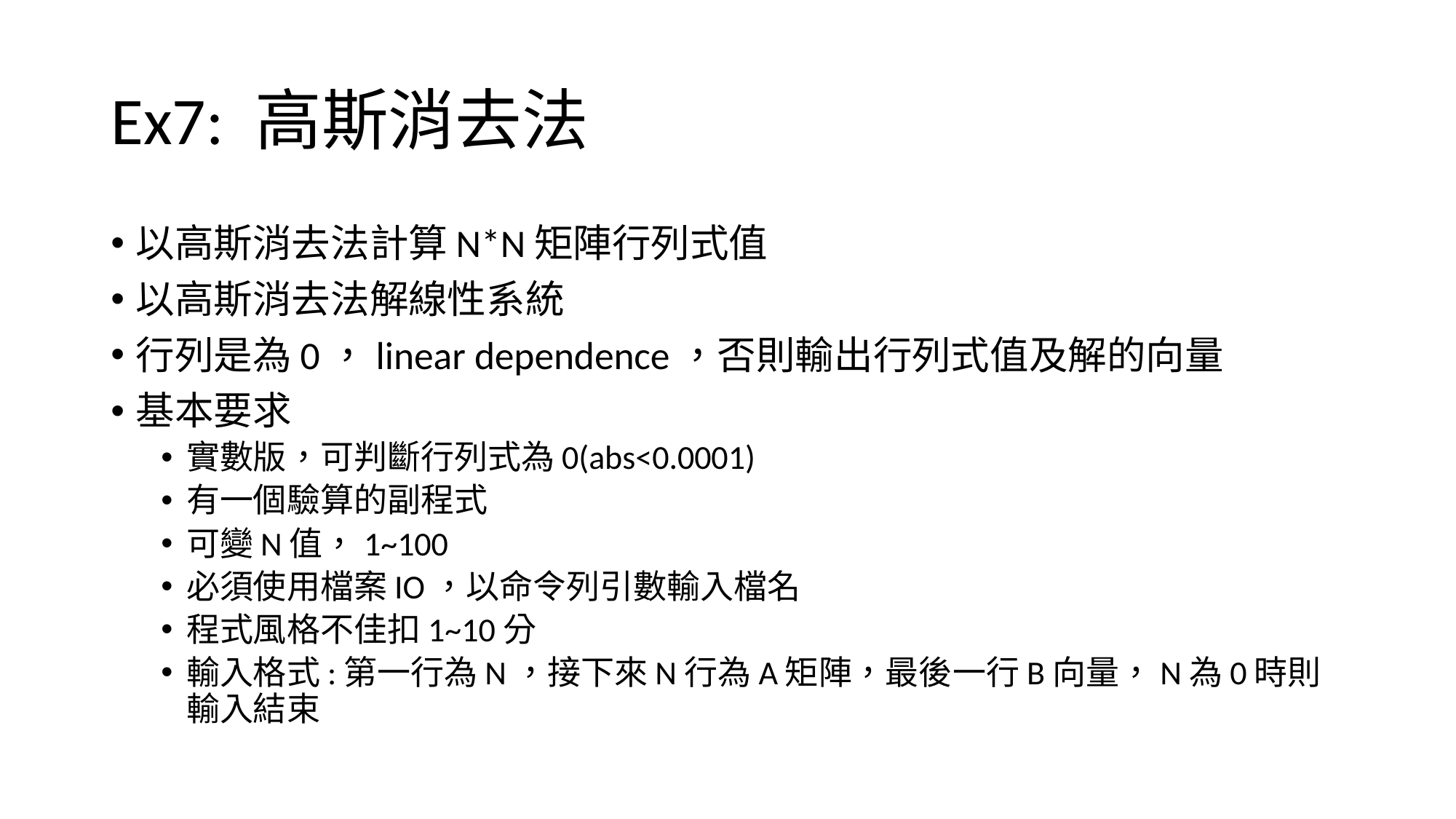

# Ex7: 高斯消去法
以高斯消去法計算N*N矩陣行列式值
以高斯消去法解線性系統
行列是為0，linear dependence，否則輸出行列式值及解的向量
基本要求
實數版，可判斷行列式為0(abs<0.0001)
有一個驗算的副程式
可變N值，1~100
必須使用檔案IO，以命令列引數輸入檔名
程式風格不佳扣1~10分
輸入格式:第一行為N，接下來N行為A矩陣，最後一行B向量，N為0時則輸入結束